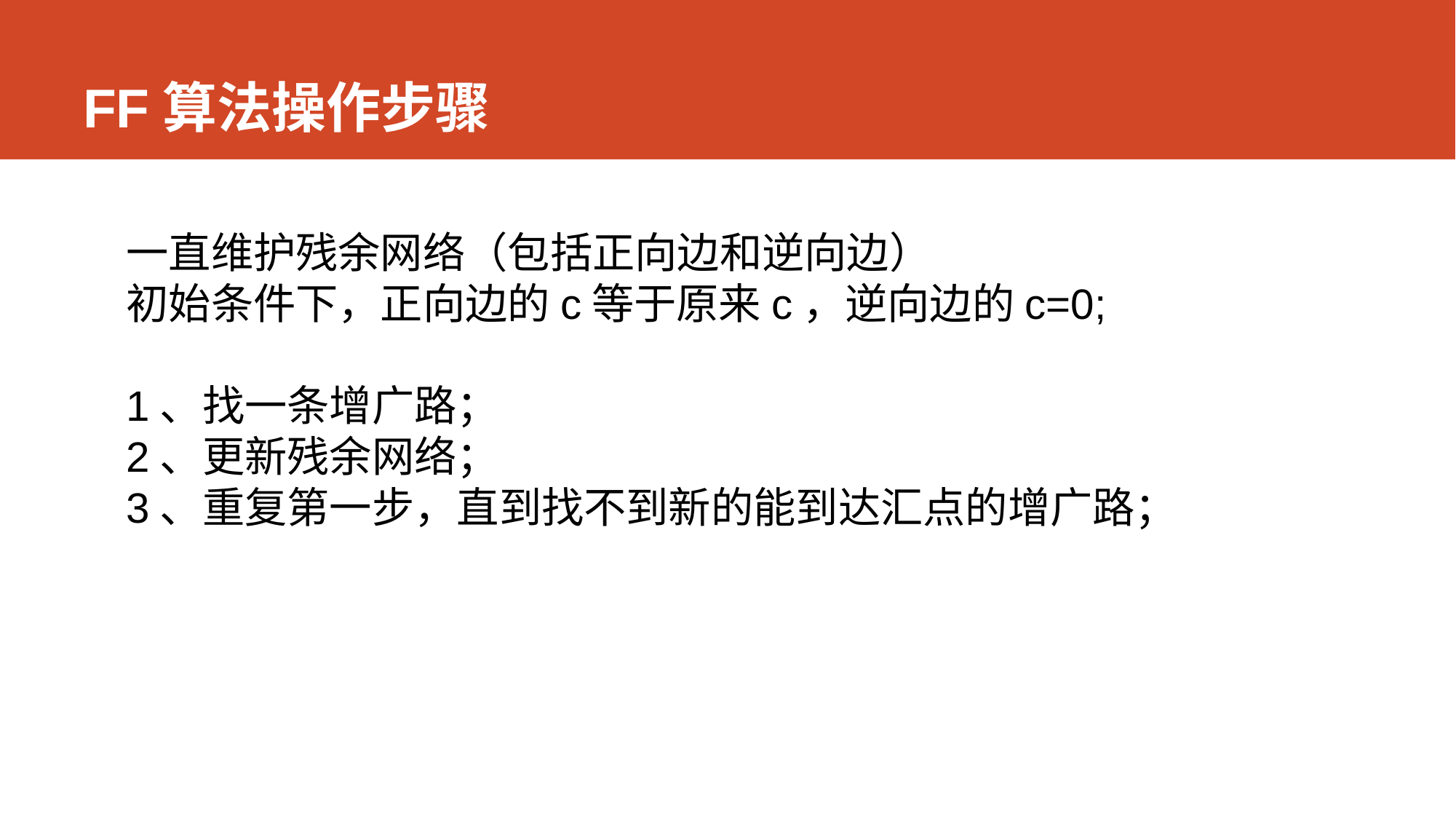

# FF算法操作步骤
一直维护残余网络（包括正向边和逆向边）
初始条件下，正向边的c等于原来c，逆向边的c=0;

1、找一条增广路；
2、更新残余网络；
3、重复第一步，直到找不到新的能到达汇点的增广路；